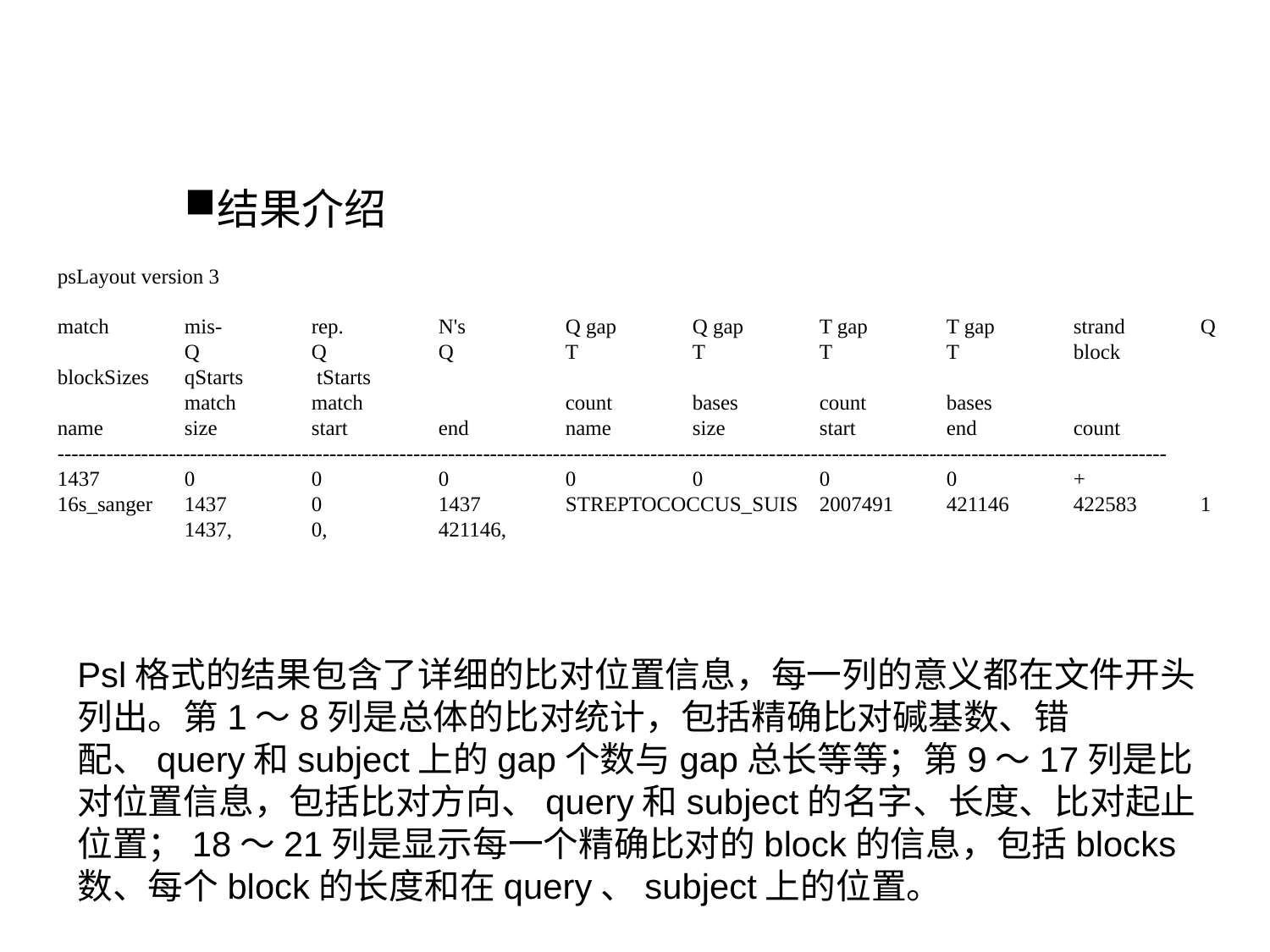

#

结果介绍
psLayout version 3

match	mis- 	rep. 	N's	Q gap	Q gap	T gap	T gap	strand	Q        	Q   	Q    	Q  	T        	T   	T    	T  	block	blockSizes 	qStarts	 tStarts
     	match	match	   	count	bases	count	bases	      	name     	size	start	end	name     	size	start	end	count
---------------------------------------------------------------------------------------------------------------------------------------------------------------
1437	0	0	0	0	0	0	0	+	16s_sanger	1437	0	1437	STREPTOCOCCUS_SUIS	2007491	421146	422583	1	1437,	0,	421146,
Psl格式的结果包含了详细的比对位置信息，每一列的意义都在文件开头列出。第1～8列是总体的比对统计，包括精确比对碱基数、错配、query和subject上的gap个数与gap总长等等；第9～17列是比对位置信息，包括比对方向、query和subject的名字、长度、比对起止位置；18～21列是显示每一个精确比对的block的信息，包括blocks数、每个block的长度和在query、subject上的位置。